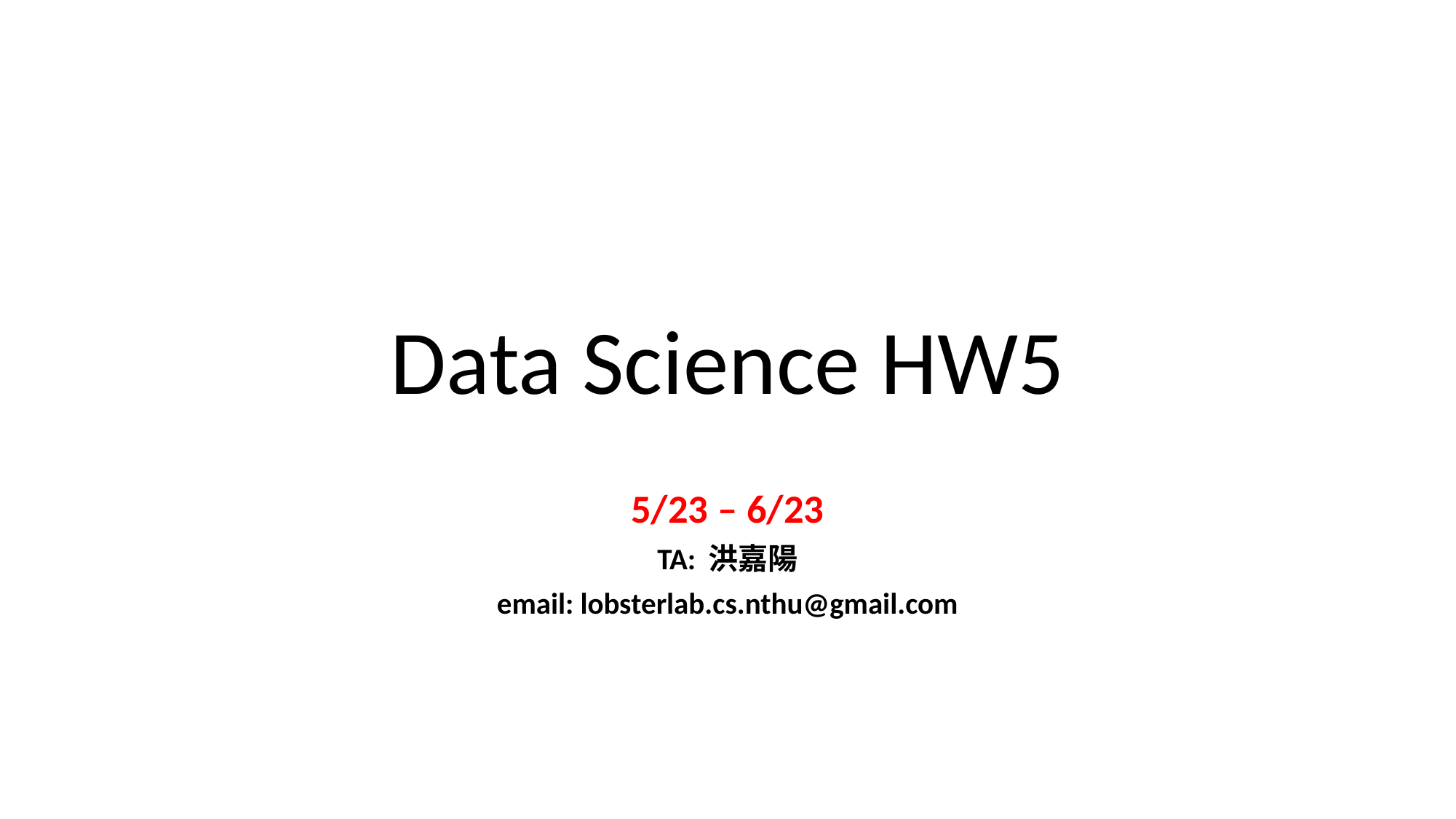

# Data Science HW5
5/23 – 6/23
TA: 洪嘉陽
email: lobsterlab.cs.nthu@gmail.com